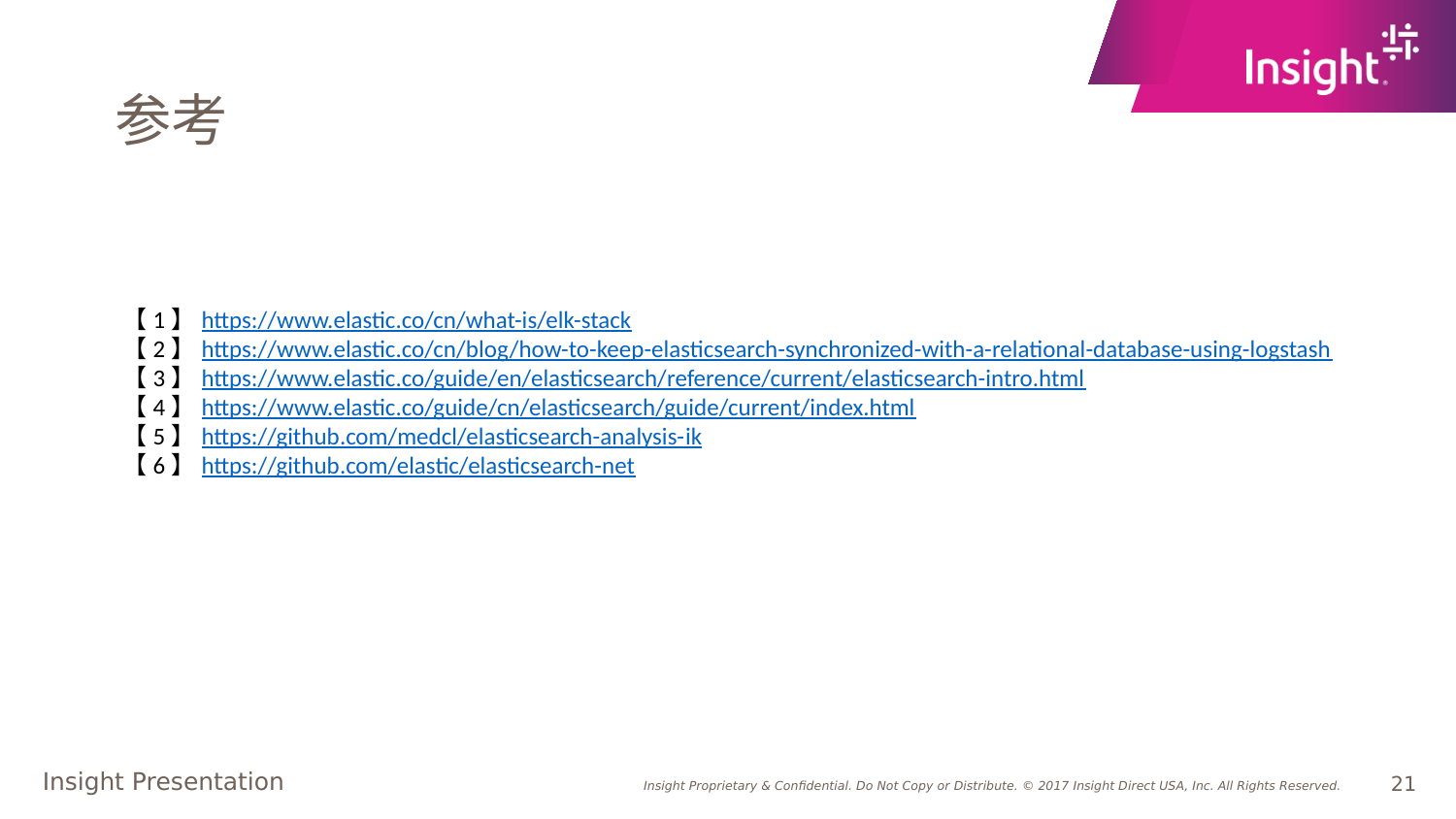

# 参考
【1】https://www.elastic.co/cn/what-is/elk-stack
【2】https://www.elastic.co/cn/blog/how-to-keep-elasticsearch-synchronized-with-a-relational-database-using-logstash
【3】https://www.elastic.co/guide/en/elasticsearch/reference/current/elasticsearch-intro.html
【4】https://www.elastic.co/guide/cn/elasticsearch/guide/current/index.html
【5】https://github.com/medcl/elasticsearch-analysis-ik
【6】https://github.com/elastic/elasticsearch-net